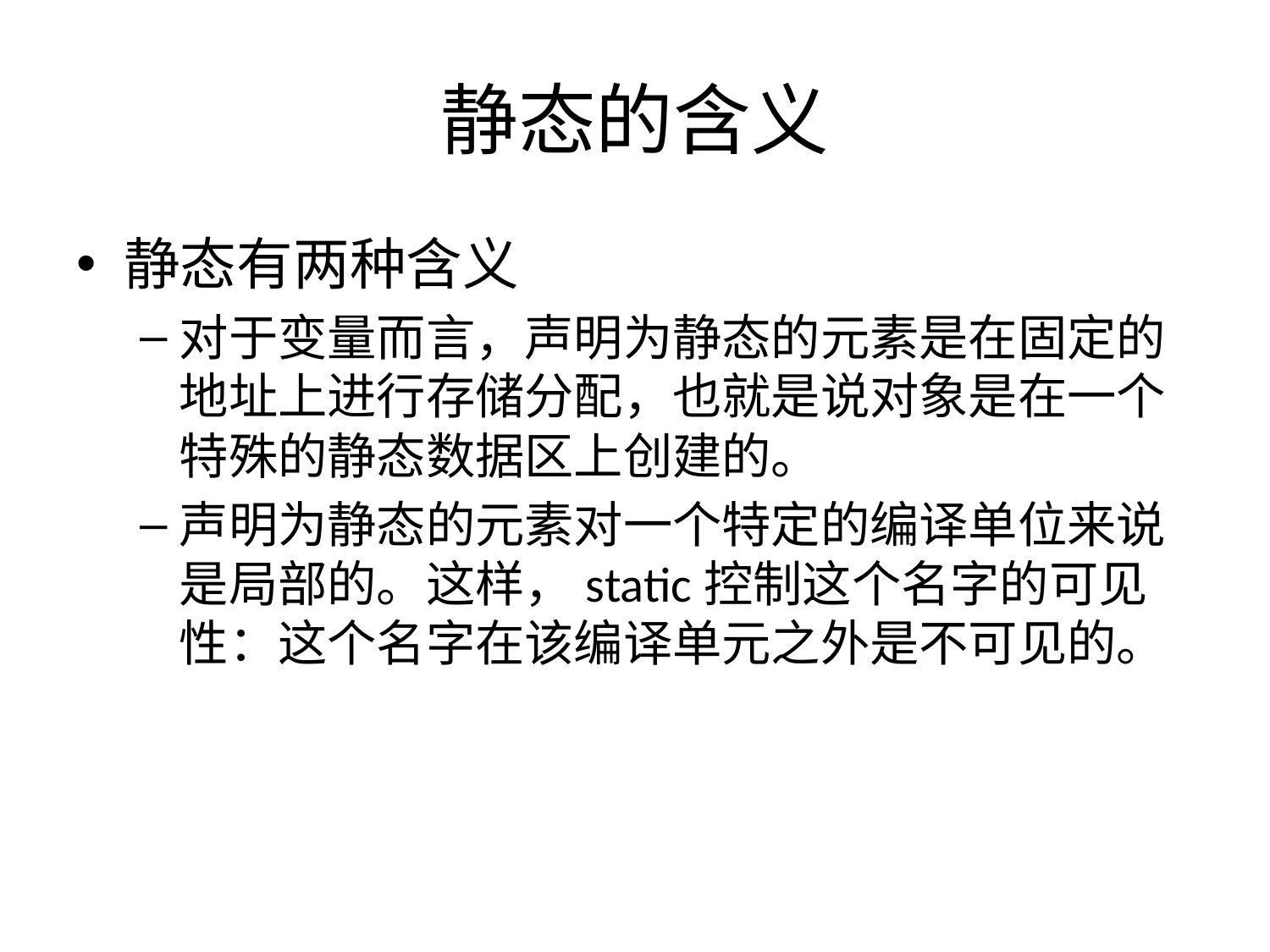

# 静态的含义
静态有两种含义
对于变量而言，声明为静态的元素是在固定的地址上进行存储分配，也就是说对象是在一个特殊的静态数据区上创建的。
声明为静态的元素对一个特定的编译单位来说是局部的。这样，static控制这个名字的可见性：这个名字在该编译单元之外是不可见的。